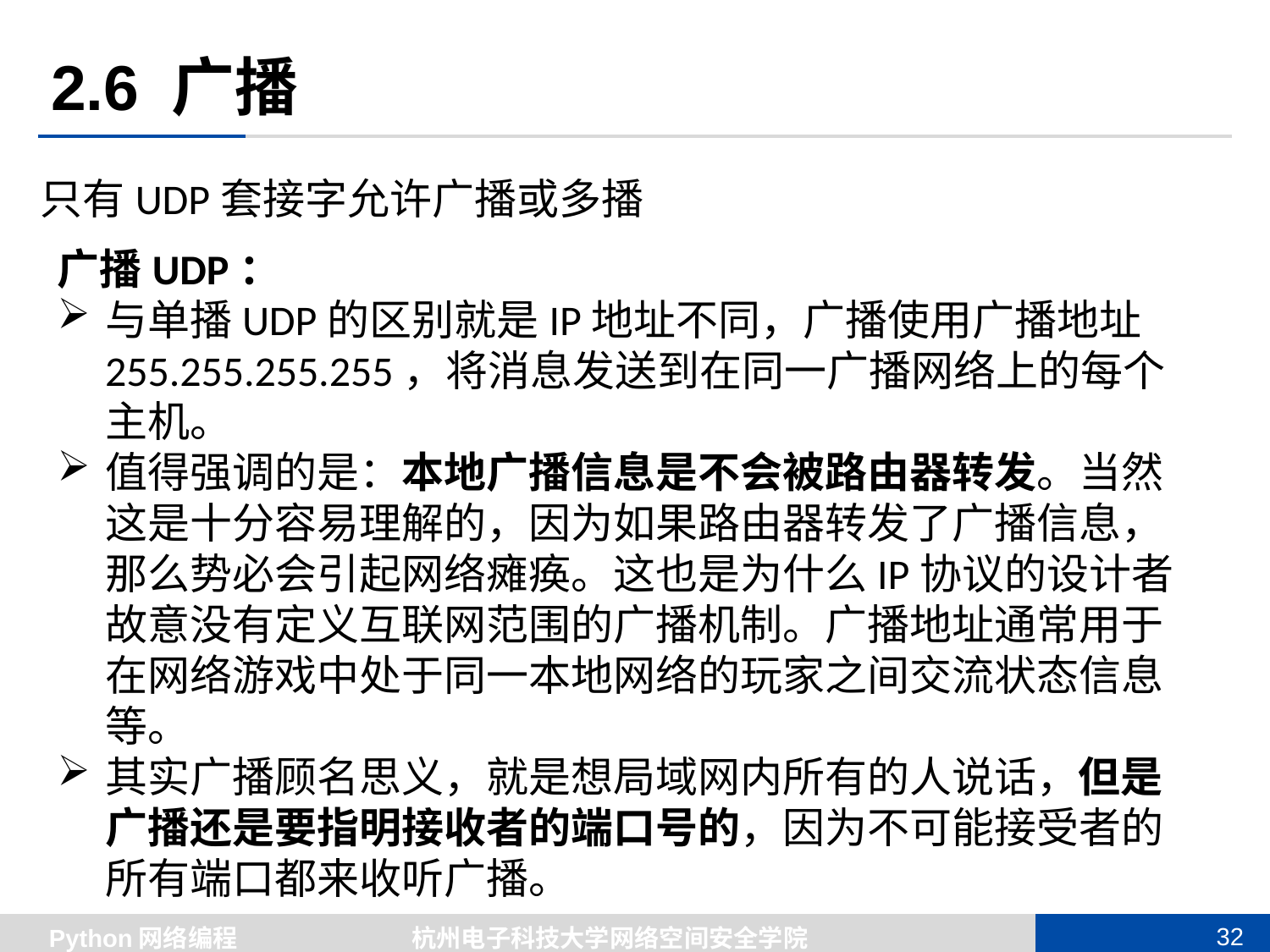

# 2.6 广播
只有UDP套接字允许广播或多播
广播UDP：
与单播UDP的区别就是IP地址不同，广播使用广播地址255.255.255.255，将消息发送到在同一广播网络上的每个主机。
值得强调的是：本地广播信息是不会被路由器转发。当然这是十分容易理解的，因为如果路由器转发了广播信息，那么势必会引起网络瘫痪。这也是为什么IP协议的设计者故意没有定义互联网范围的广播机制。广播地址通常用于在网络游戏中处于同一本地网络的玩家之间交流状态信息等。
其实广播顾名思义，就是想局域网内所有的人说话，但是广播还是要指明接收者的端口号的，因为不可能接受者的所有端口都来收听广播。